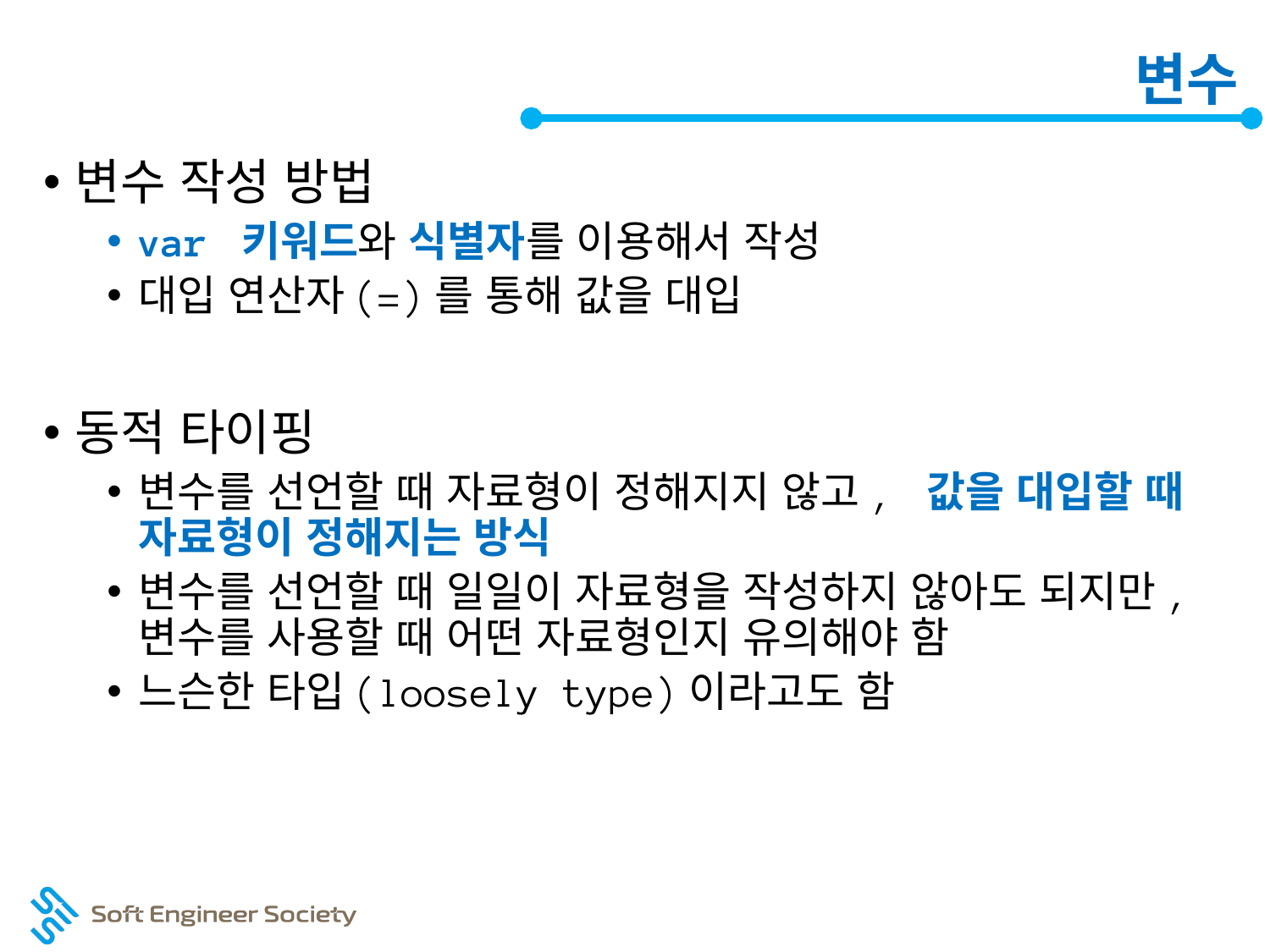

# 변수
변수 작성 방법
var 키워드와 식별자를 이용해서 작성
대입 연산자(=)를 통해 값을 대입

동적 타이핑
변수를 선언할 때 자료형이 정해지지 않고, 값을 대입할 때 자료형이 정해지는 방식
변수를 선언할 때 일일이 자료형을 작성하지 않아도 되지만, 변수를 사용할 때 어떤 자료형인지 유의해야 함
느슨한 타입(loosely type)이라고도 함